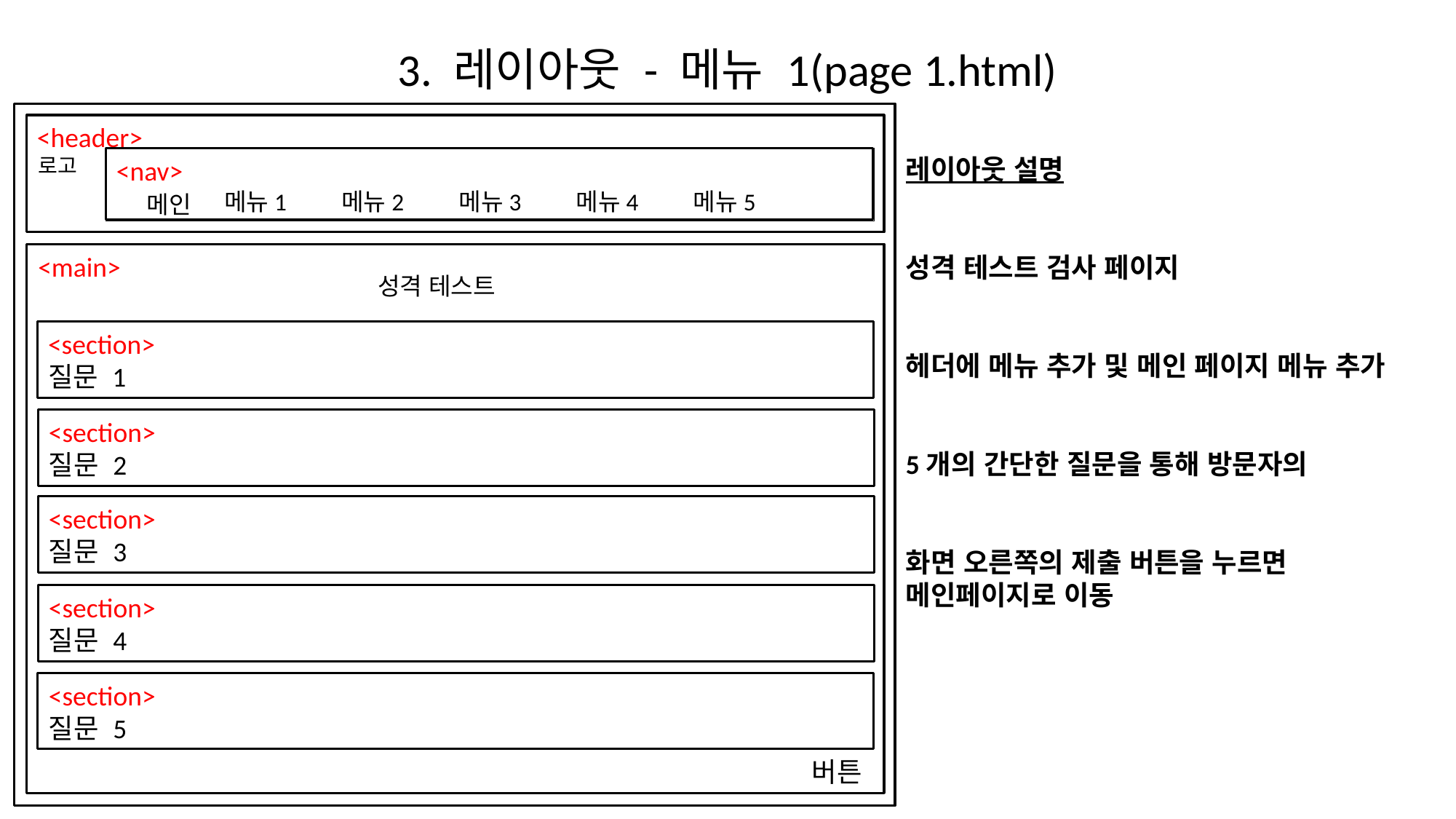

# 3. 레이아웃 - 메뉴 1(page 1.html)

<header>

로고
레이아웃 설명

성격 테스트 검사 페이지

헤더에 메뉴 추가 및 메인 페이지 메뉴 추가

5개의 간단한 질문을 통해 방문자의

화면 오른쪽의 제출 버튼을 누르면 메인페이지로 이동

<nav>
메뉴1         메뉴2         메뉴3         메뉴4         메뉴5

메인
 <main>
<section id="question1"></section>dotted
                               성격 테스트

<section>
질문 1

<section>
질문 2

<section>
질문 3
<section>
질문 4

<section>
질문 5
버튼